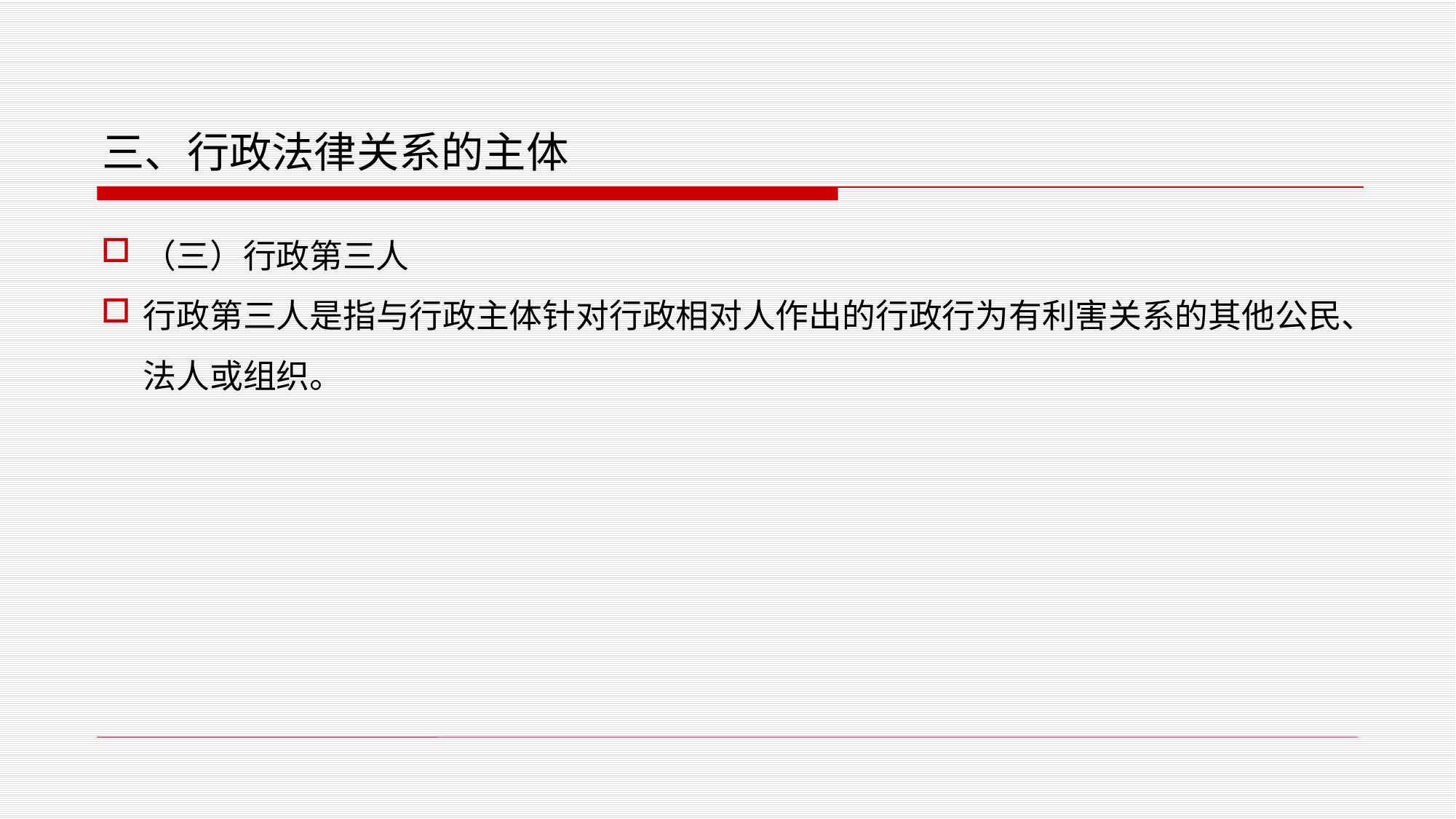

# 三、行政法律关系的主体
（三）行政第三人
行政第三人是指与行政主体针对行政相对人作出的行政行为有利害关系的其他公民、法人或组织。